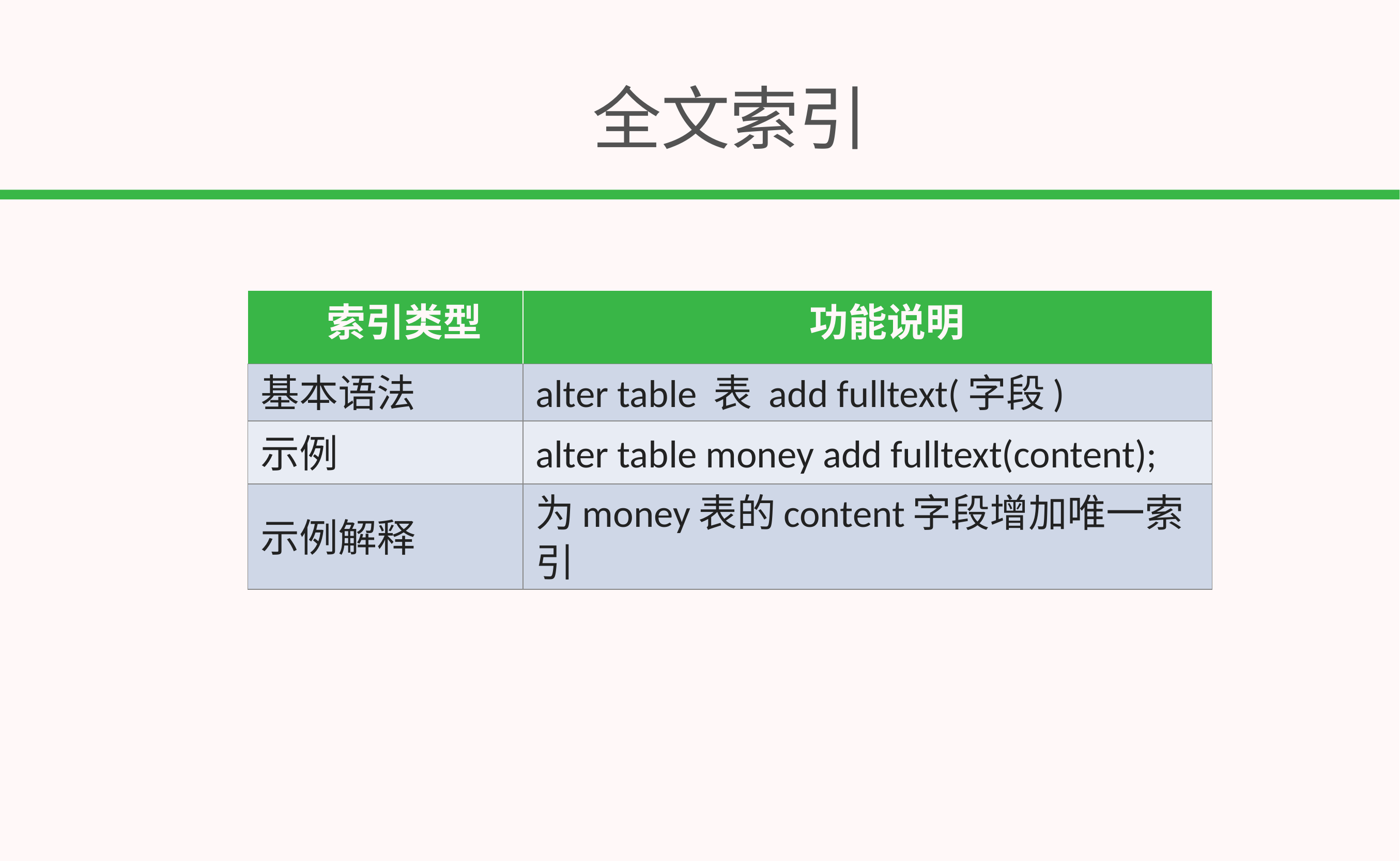

# 全文索引
| 索引类型 | 功能说明 |
| --- | --- |
| 基本语法 | alter table 表 add fulltext(字段) |
| 示例 | alter table money add fulltext(content); |
| 示例解释 | 为money表的content字段增加唯一索引 |